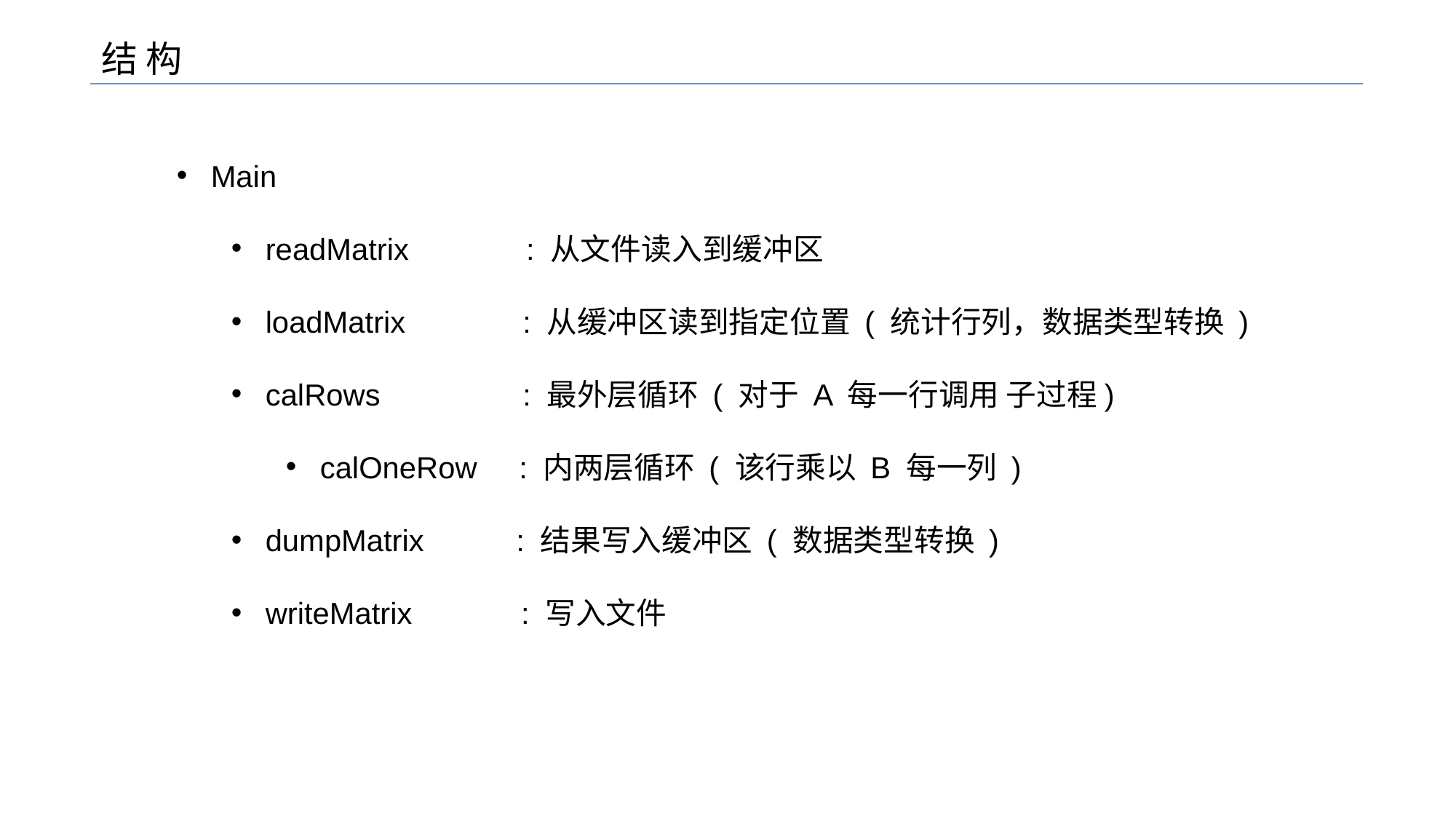

结 构
Main
readMatrix              : 从文件读入到缓冲区
loadMatrix              : 从缓冲区读到指定位置 ( 统计行列，数据类型转换 )
calRows                 : 最外层循环 ( 对于 A 每一行调用 子过程)
calOneRow     : 内两层循环 ( 该行乘以 B 每一列 )
dumpMatrix           : 结果写入缓冲区 ( 数据类型转换 )
writeMatrix             : 写入文件